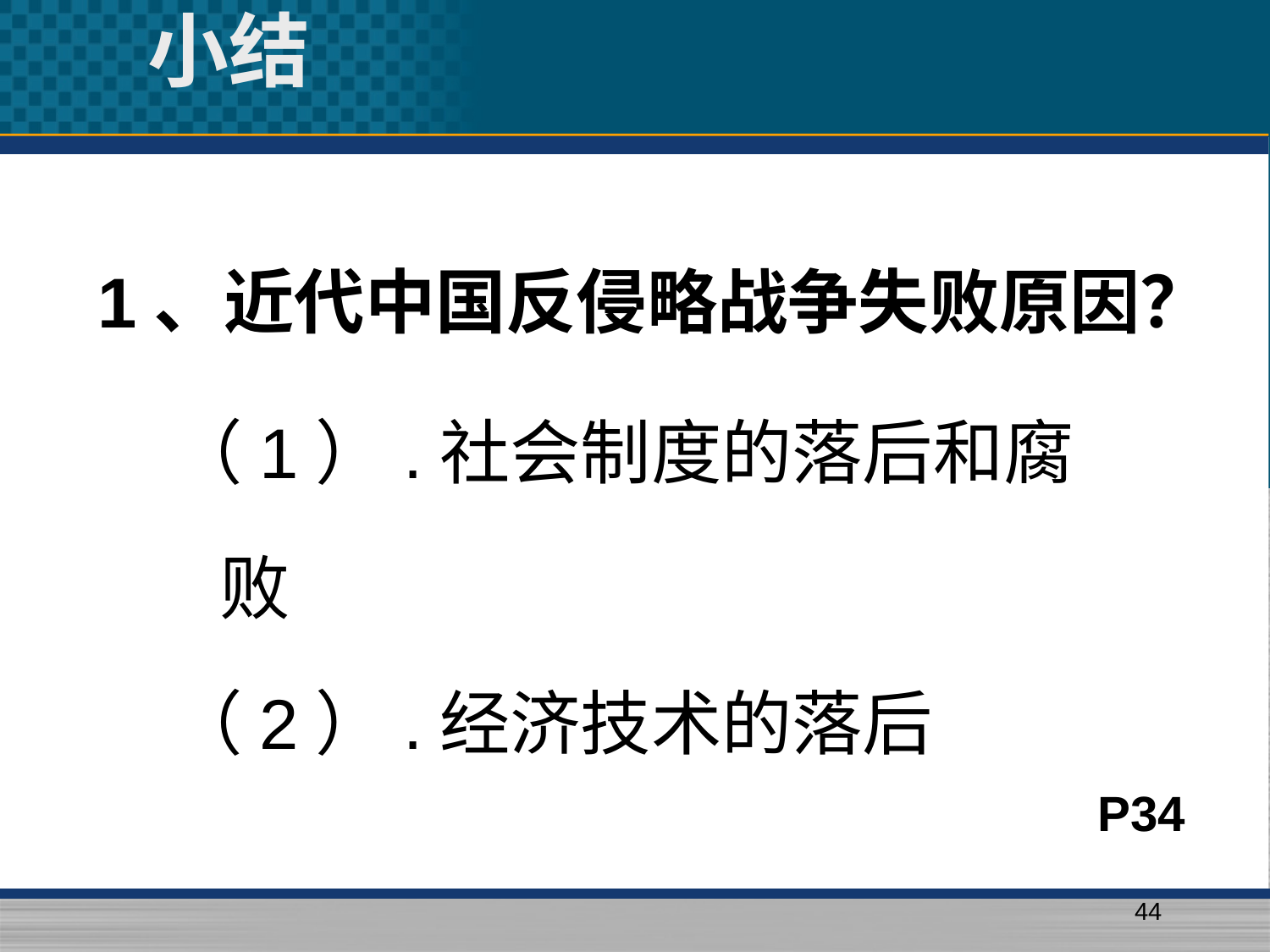

# 小结
1、近代中国反侵略战争失败原因？
（1）.社会制度的落后和腐败
（2）.经济技术的落后
P34
44